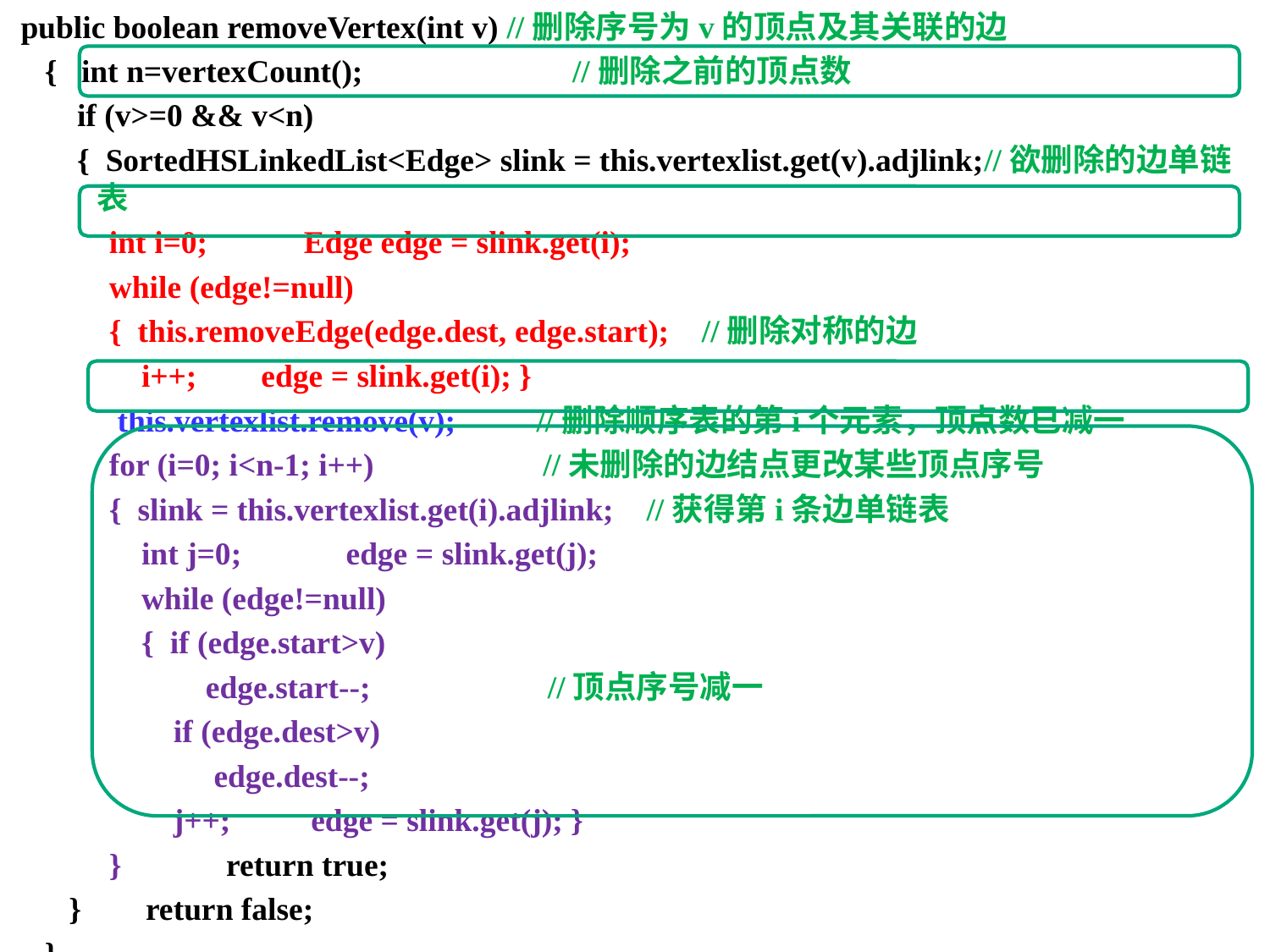

public boolean removeVertex(int v) //删除序号为v的顶点及其关联的边
    {   int n=vertexCount();                          //删除之前的顶点数
        if (v>=0 && v<n)
        {  SortedHSLinkedList<Edge> slink = this.vertexlist.get(v).adjlink;//欲删除的边单链表
            int i=0;            Edge edge = slink.get(i);
            while (edge!=null)
            {  this.removeEdge(edge.dest, edge.start);    //删除对称的边
                i++;        edge = slink.get(i); }
             this.vertexlist.remove(v);          //删除顺序表的第i个元素，顶点数已减一
            for (i=0; i<n-1; i++)                     //未删除的边结点更改某些顶点序号
            {  slink = this.vertexlist.get(i).adjlink;    //获得第i条边单链表
                int j=0;             edge = slink.get(j);
                while (edge!=null)
                {  if (edge.start>v)
                        edge.start--;                      //顶点序号减一
                    if (edge.dest>v)
                         edge.dest--;
                    j++;          edge = slink.get(j); }
            }             return true;
       }        return false;
    }

52